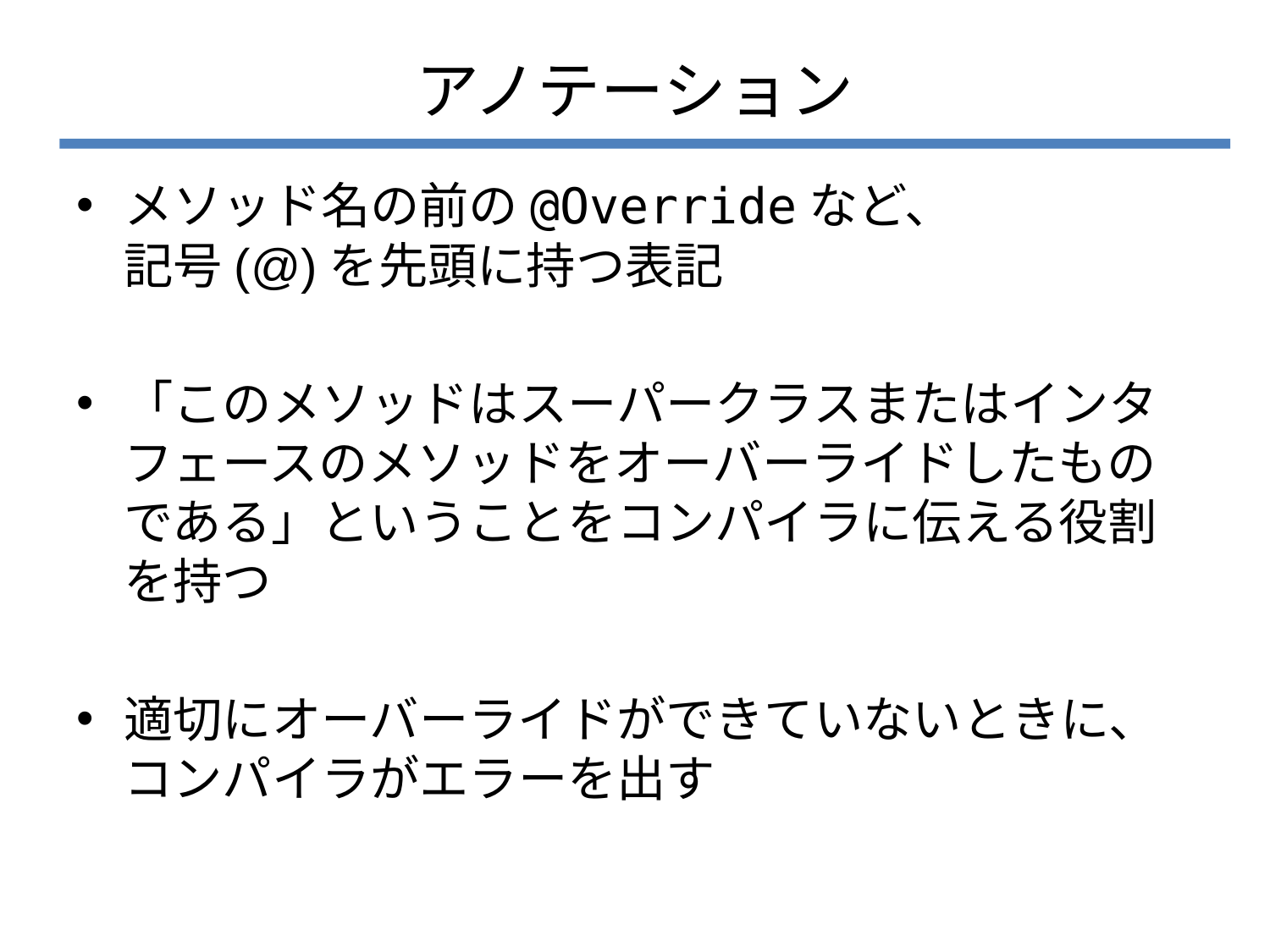

# アノテーション
メソッド名の前の@Overrideなど、
記号(@)を先頭に持つ表記

「このメソッドはスーパークラスまたはインタフェースのメソッドをオーバーライドしたものである」ということをコンパイラに伝える役割を持つ

適切にオーバーライドができていないときに、コンパイラがエラーを出す